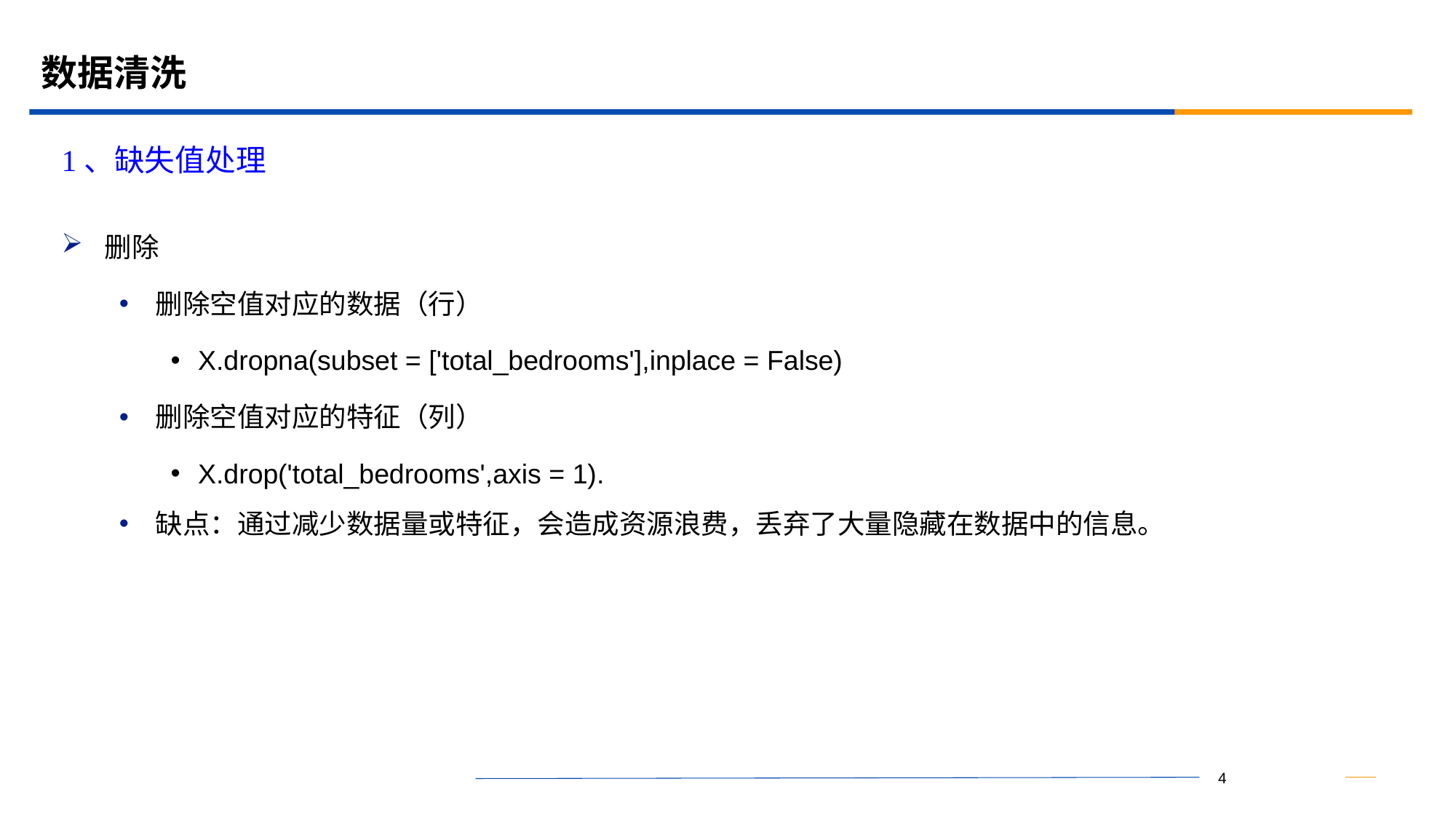

# 数据清洗
1、缺失值处理
删除
删除空值对应的数据（行）
X.dropna(subset = ['total_bedrooms'],inplace = False)
删除空值对应的特征（列）
X.drop('total_bedrooms',axis = 1).
缺点：通过减少数据量或特征，会造成资源浪费，丢弃了大量隐藏在数据中的信息。